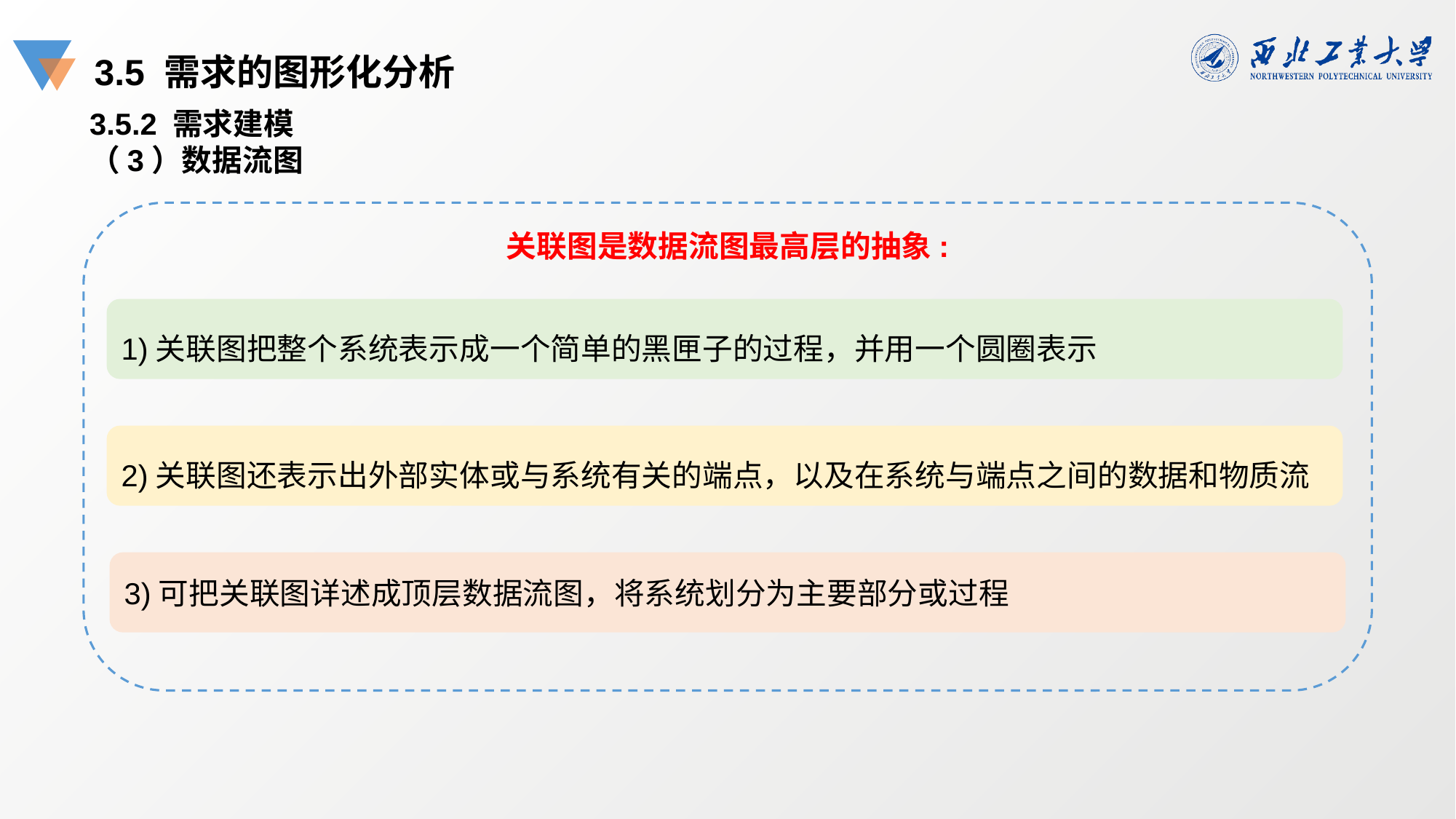

3.5 需求的图形化分析
3.5.2 需求建模
（3）数据流图
关联图是数据流图最高层的抽象:

1)关联图把整个系统表示成一个简单的黑匣子的过程，并用一个圆圈表示
2)关联图还表示出外部实体或与系统有关的端点，以及在系统与端点之间的数据和物质流
3)可把关联图详述成顶层数据流图，将系统划分为主要部分或过程

18